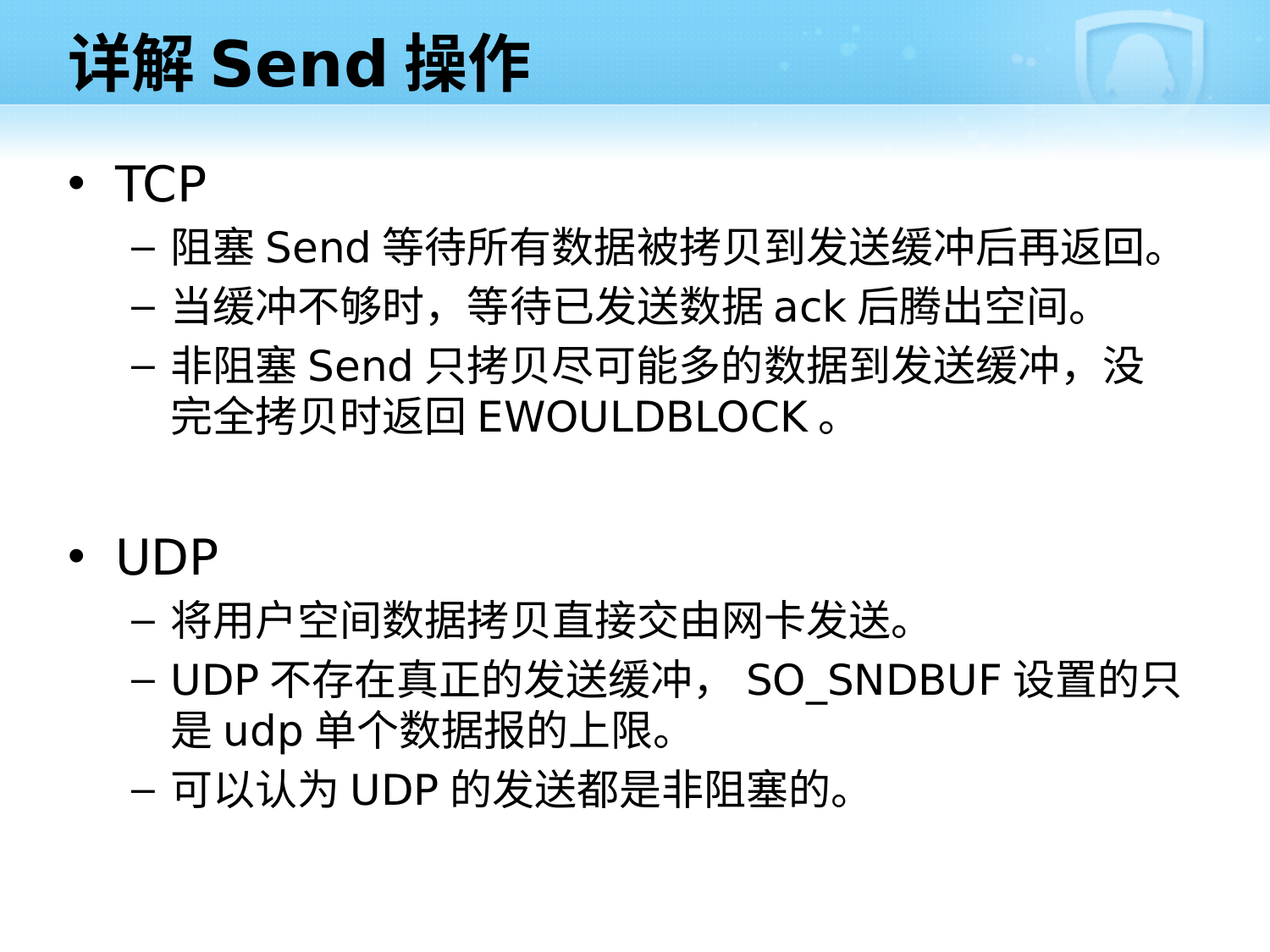

# 详解Send操作
TCP
阻塞Send等待所有数据被拷贝到发送缓冲后再返回。
当缓冲不够时，等待已发送数据ack后腾出空间。
非阻塞Send只拷贝尽可能多的数据到发送缓冲，没完全拷贝时返回EWOULDBLOCK。

UDP
将用户空间数据拷贝直接交由网卡发送。
UDP不存在真正的发送缓冲，SO_SNDBUF设置的只是udp单个数据报的上限。
可以认为UDP的发送都是非阻塞的。